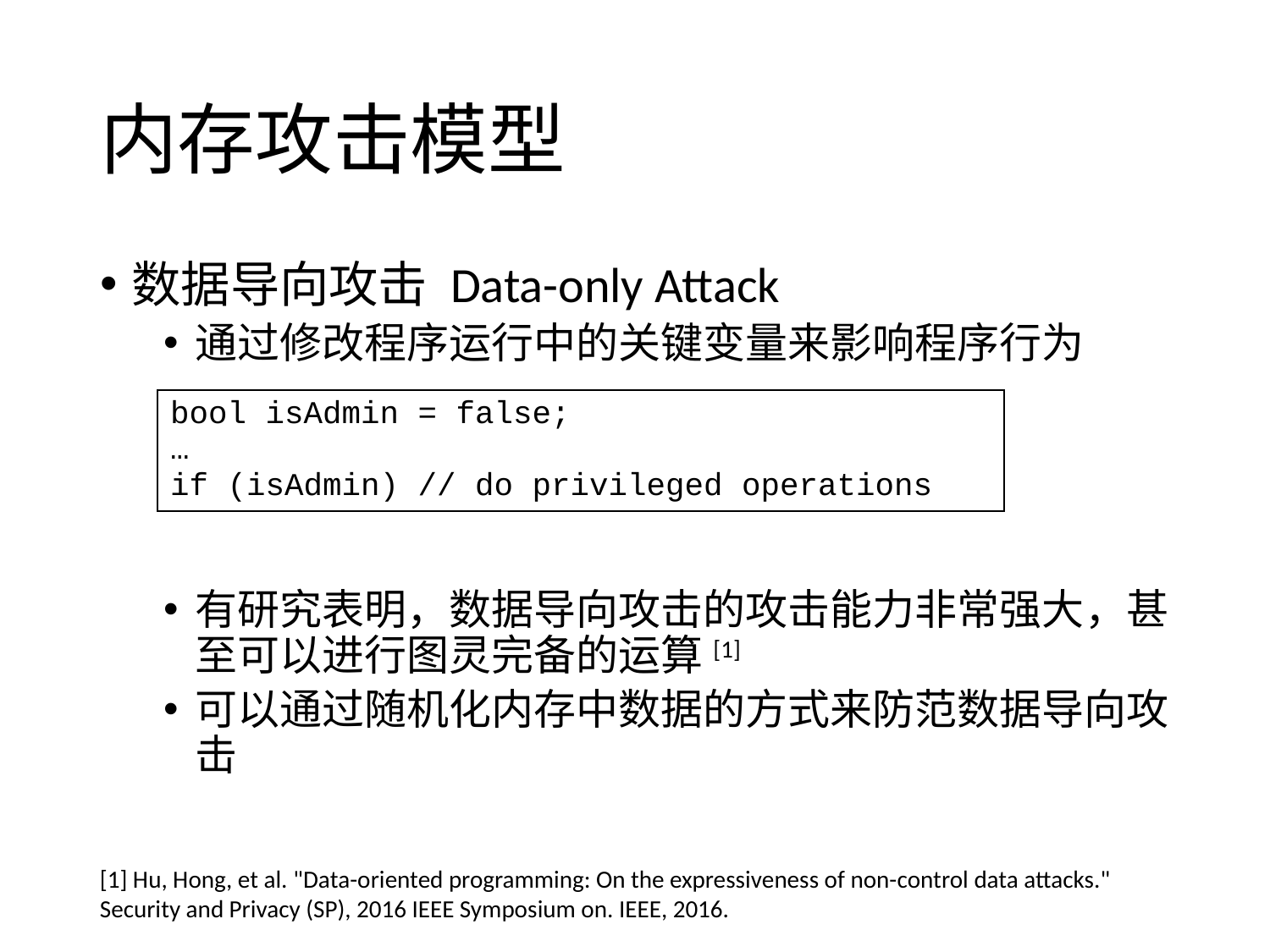

# 内存攻击模型
数据导向攻击 Data-only Attack
通过修改程序运行中的关键变量来影响程序行为

有研究表明，数据导向攻击的攻击能力非常强大，甚至可以进行图灵完备的运算[1]
可以通过随机化内存中数据的方式来防范数据导向攻击
| bool isAdmin = false; … if (isAdmin) // do privileged operations |
| --- |
[1] Hu, Hong, et al. "Data-oriented programming: On the expressiveness of non-control data attacks." Security and Privacy (SP), 2016 IEEE Symposium on. IEEE, 2016.